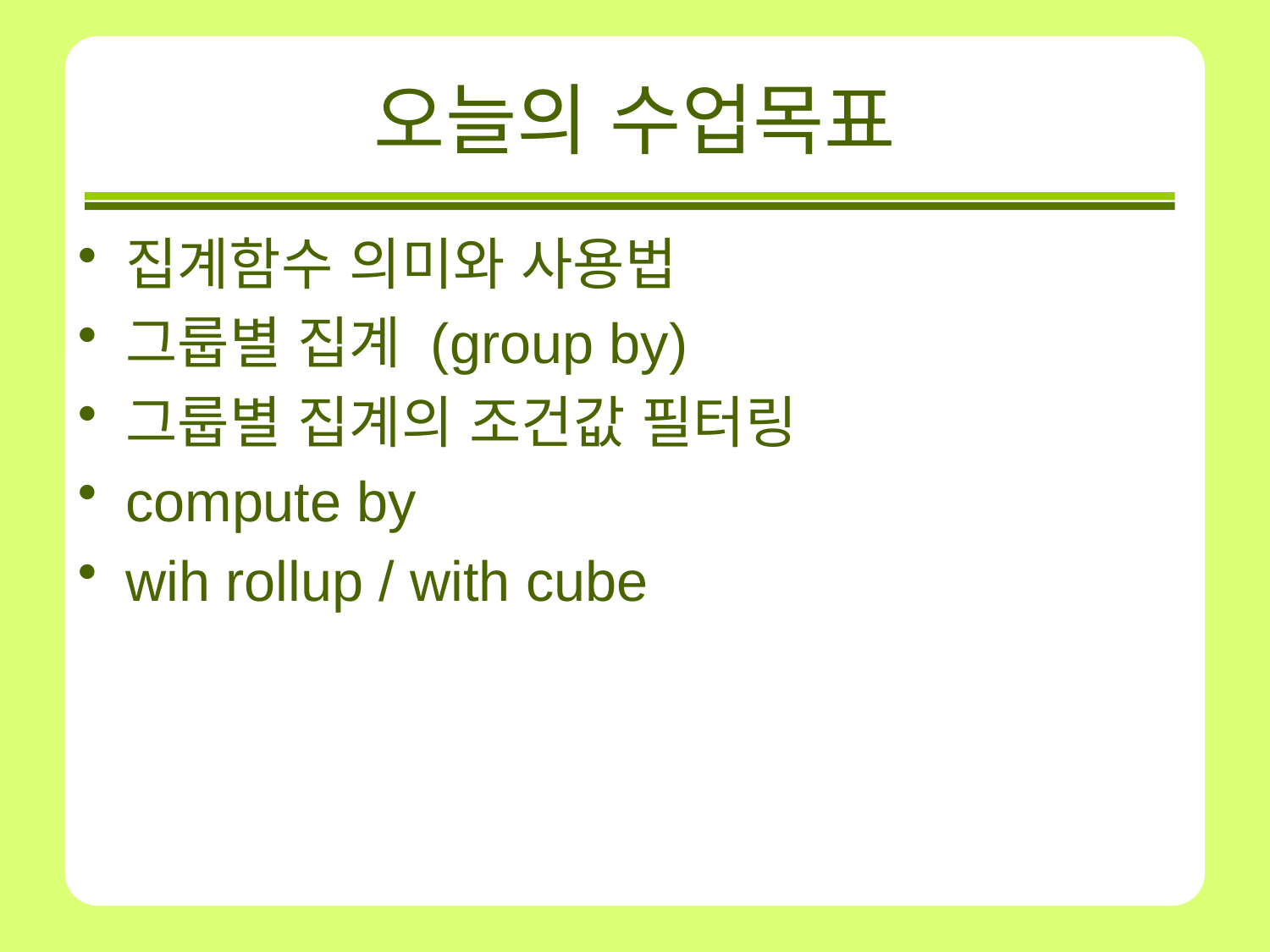

# 오늘의 수업목표
집계함수 의미와 사용법
그룹별 집계 (group by)
그룹별 집계의 조건값 필터링
compute by
wih rollup / with cube